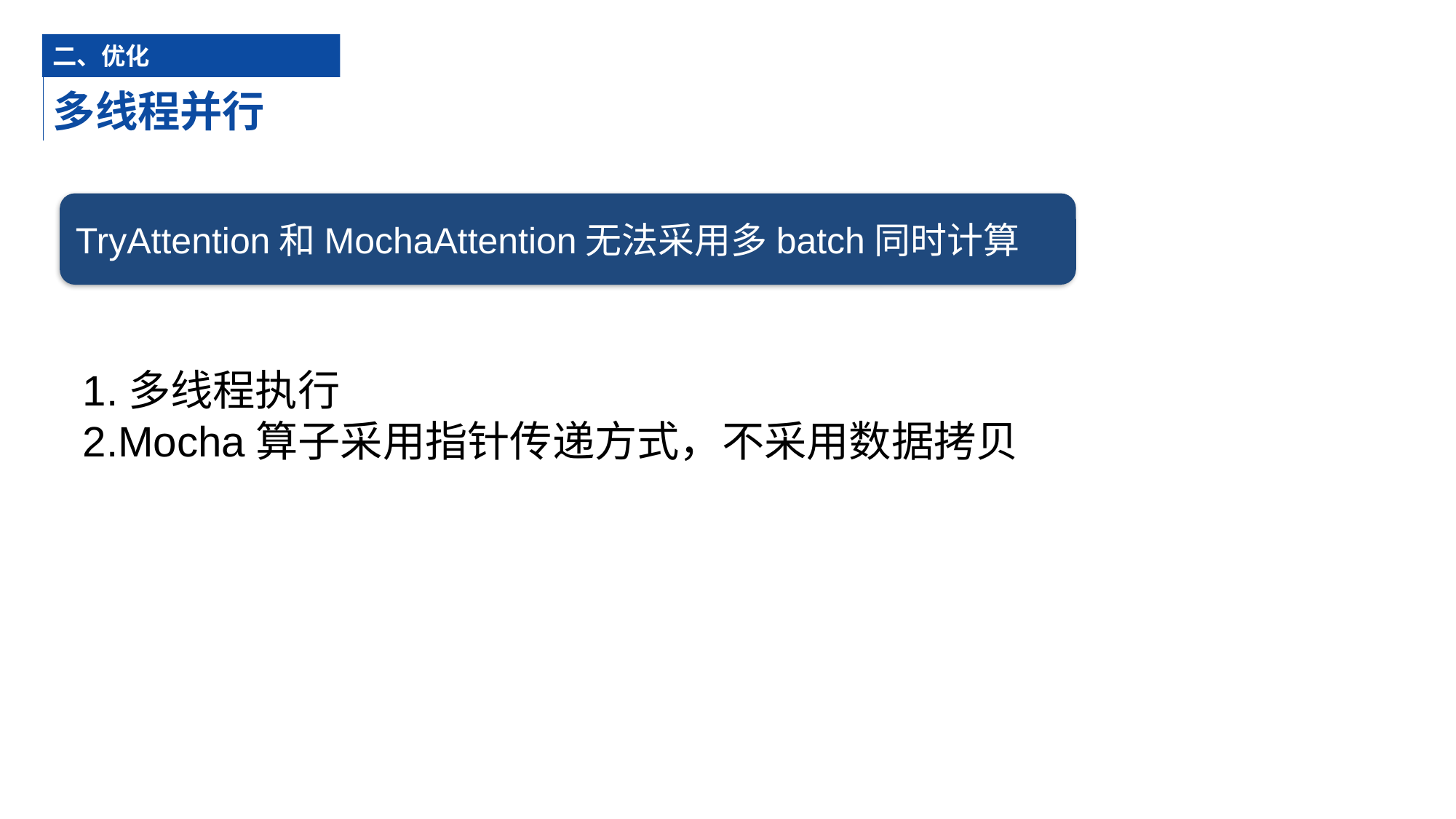

二、优化
# 多线程并行
TryAttention和MochaAttention无法采用多batch同时计算
1.多线程执行
2.Mocha算子采用指针传递方式，不采用数据拷贝